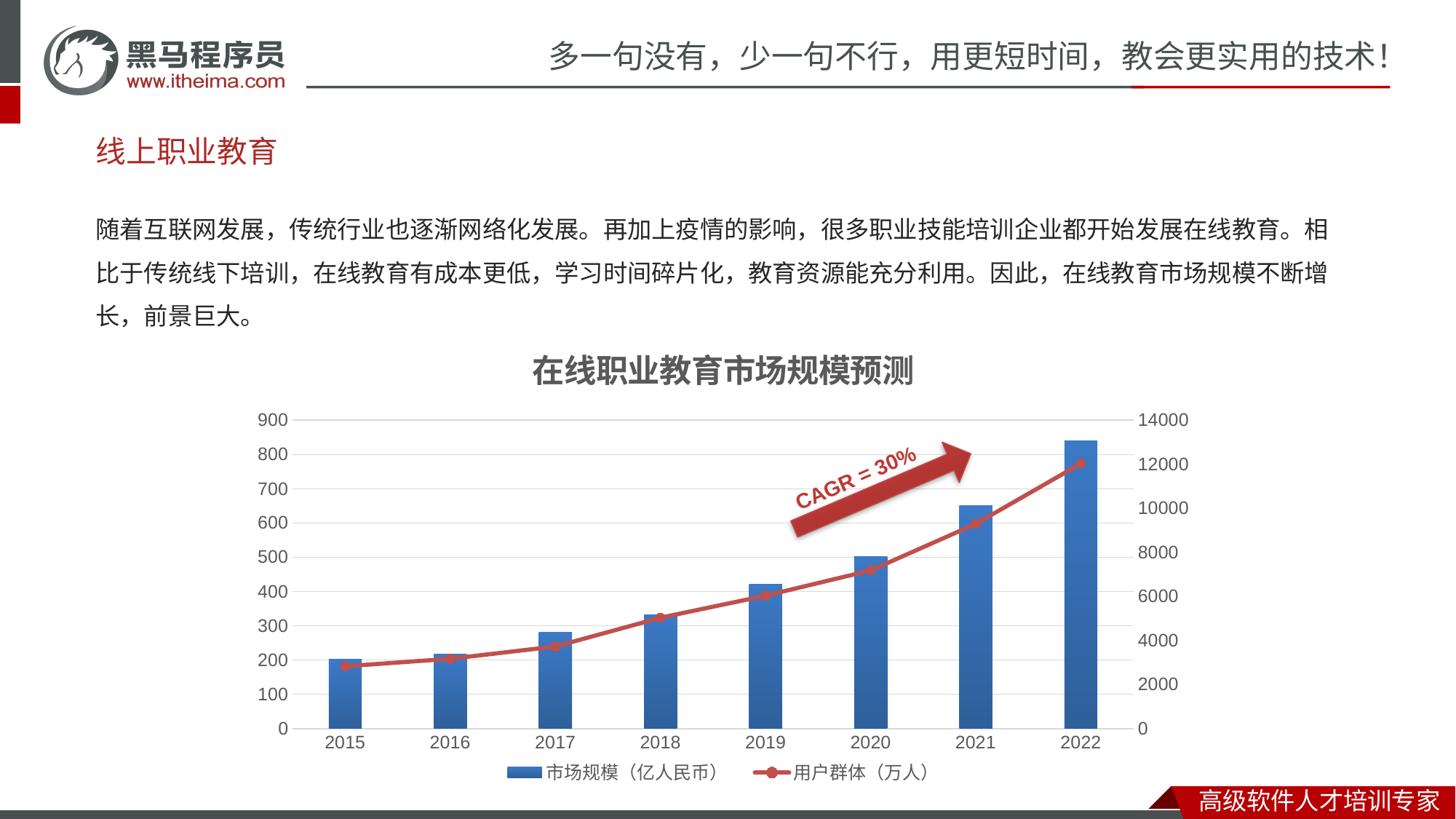

# 线上职业教育
随着互联网发展，传统行业也逐渐网络化发展。再加上疫情的影响，很多职业技能培训企业都开始发展在线教育。相比于传统线下培训，在线教育有成本更低，学习时间碎片化，教育资源能充分利用。因此，在线教育市场规模不断增长，前景巨大。

### Chart: 在线职业教育市场规模预测

| Category | 市场规模（亿人民币） | 用户群体（万人） |
|---|---|---|
| 2015 | 203.0 | 2825.0 |
| 2016 | 218.0 | 3166.0 |
| 2017 | 281.0 | 3724.0 |
| 2018 | 332.0 | 5031.0 |
| 2019 | 422.0 | 6032.0 |
| 2020 | 502.0 | 7178.0 |
| 2021 | 650.0 | 9294.0 |
| 2022 | 841.0 | 12034.0 |
CAGR = 30%